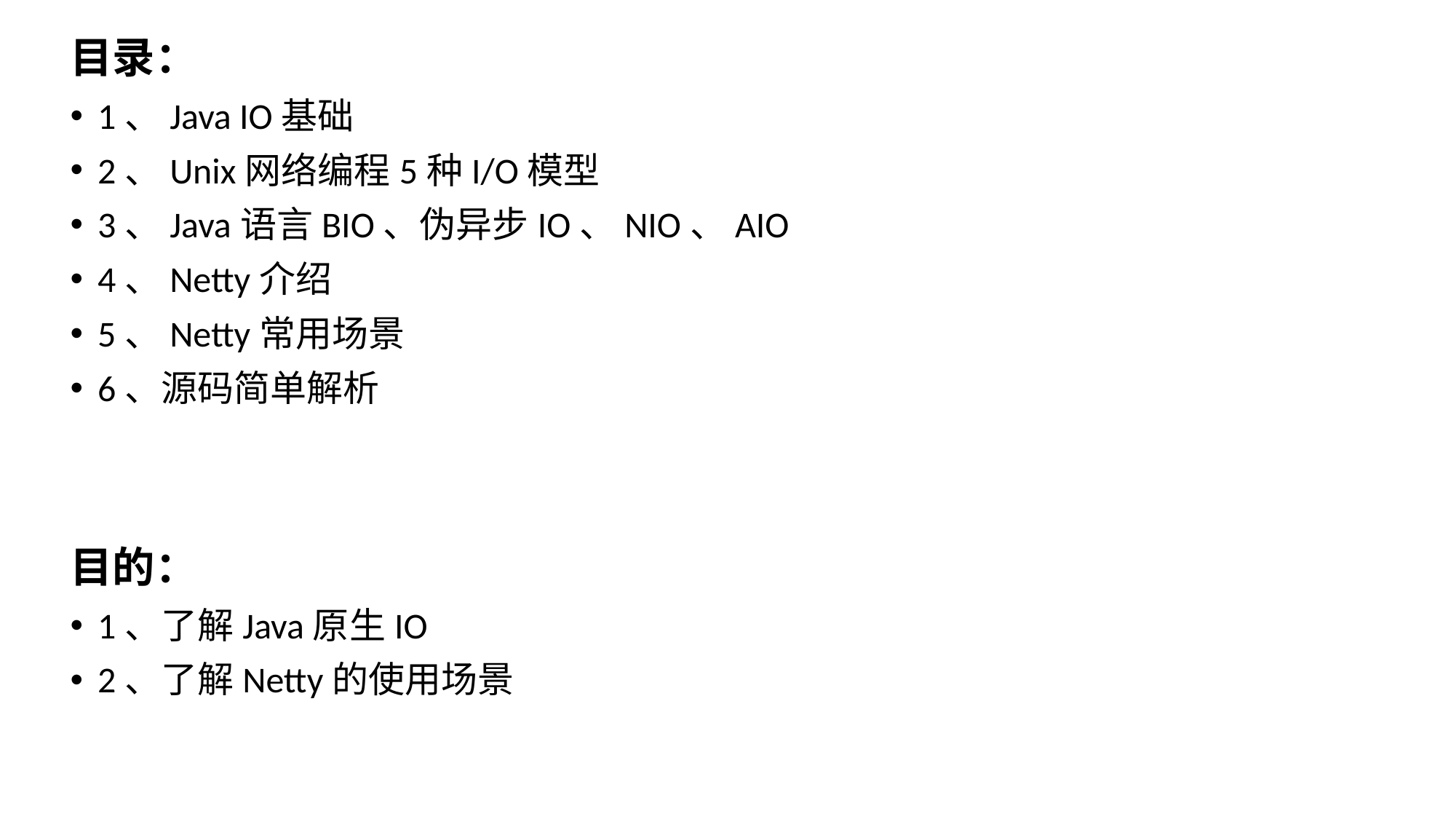

目录：
1、Java IO基础
2、Unix网络编程5种I/O模型
3、Java语言BIO、伪异步IO、NIO、AIO
4、Netty介绍
5、Netty常用场景
6、源码简单解析

目的：
1、了解Java原生IO
2、了解Netty的使用场景